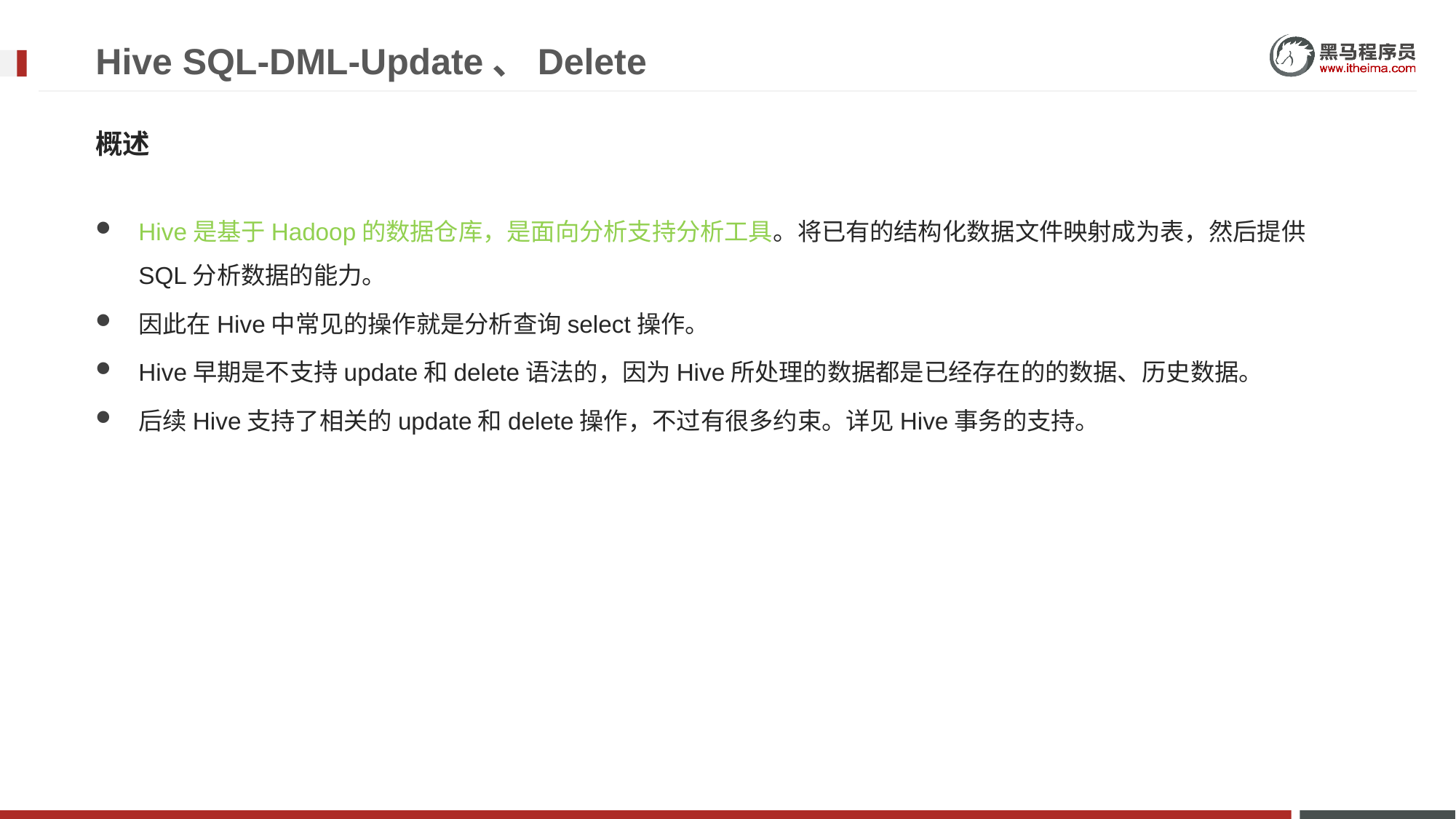

# Hive SQL-DML-Update、Delete
概述
Hive是基于Hadoop的数据仓库，是面向分析支持分析工具。将已有的结构化数据文件映射成为表，然后提供SQL分析数据的能力。
因此在Hive中常见的操作就是分析查询select操作。
Hive早期是不支持update和delete语法的，因为Hive所处理的数据都是已经存在的的数据、历史数据。
后续Hive支持了相关的update和delete操作，不过有很多约束。详见Hive事务的支持。